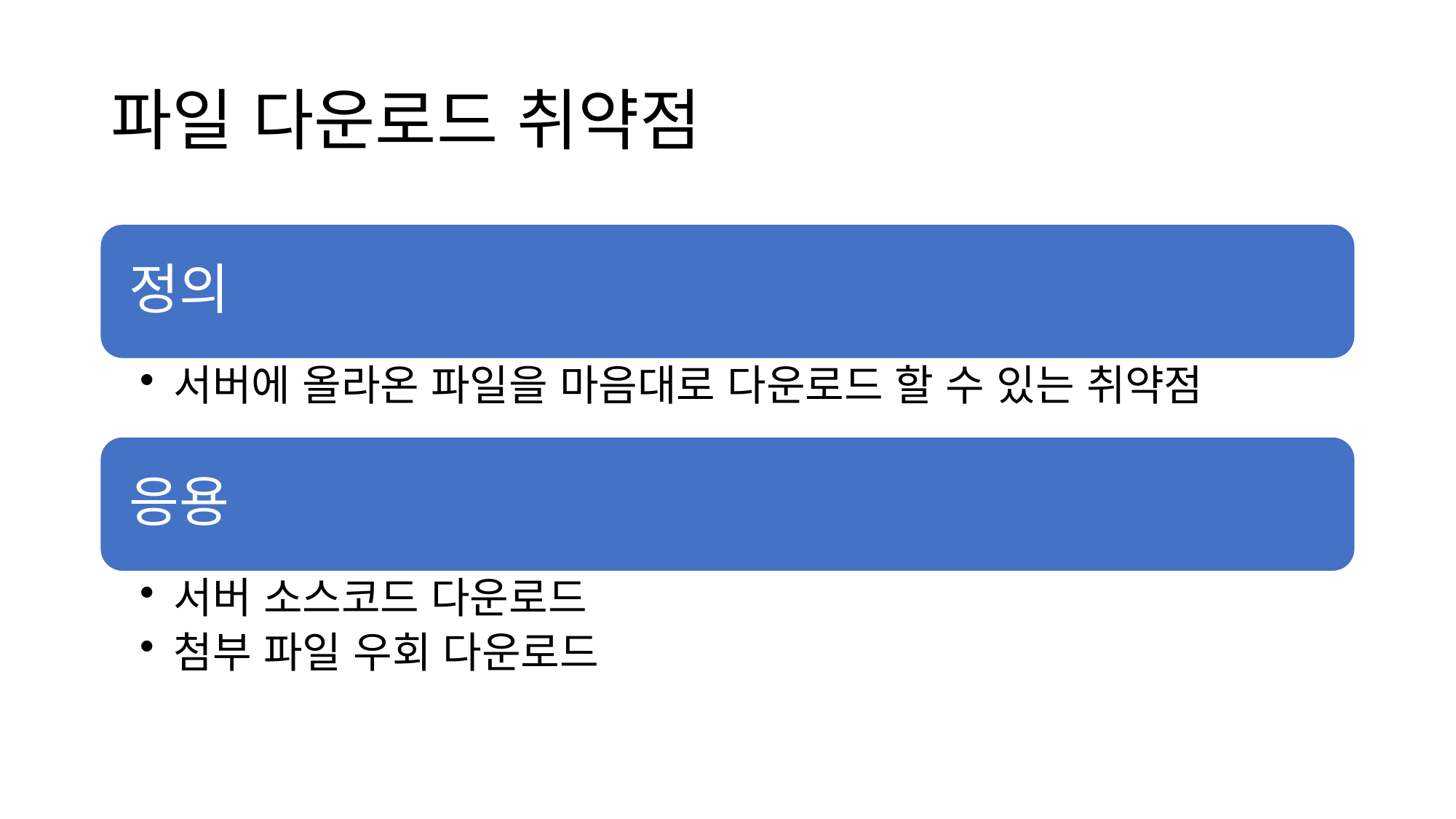

# 파일 다운로드 취약점
정의
서버에 올라온 파일을 마음대로 다운로드 할 수 있는 취약점
응용
서버 소스코드 다운로드
첨부 파일 우회 다운로드